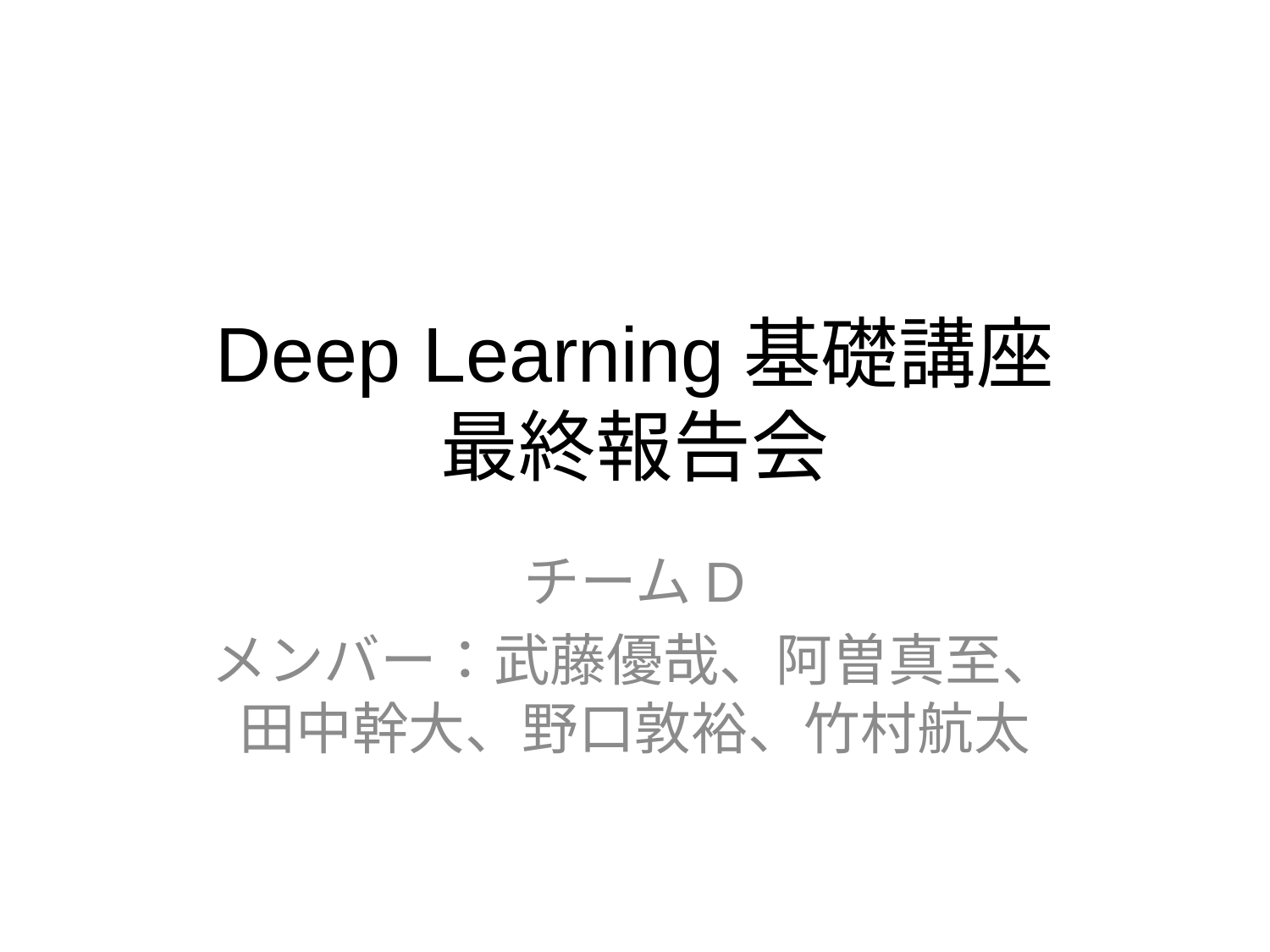

# Deep Learning基礎講座 最終報告会
チームD
メンバー：武藤優哉、阿曽真至、田中幹大、野口敦裕、竹村航太